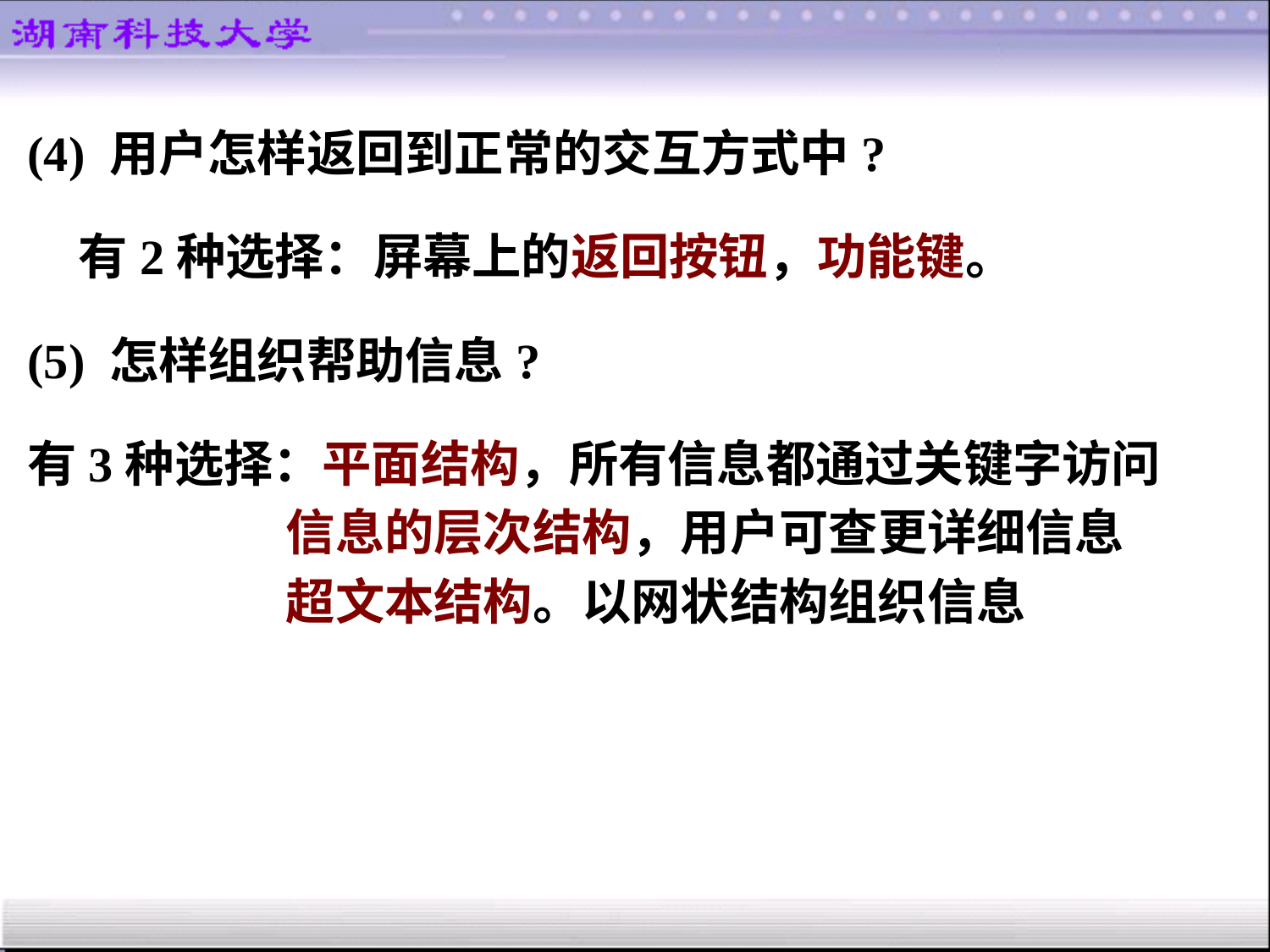

(4) 用户怎样返回到正常的交互方式中?

(5) 怎样组织帮助信息?

有2种选择：屏幕上的返回按钮，功能键。
有3种选择：平面结构，所有信息都通过关键字访问
                      信息的层次结构，用户可查更详细信息
                      超文本结构。以网状结构组织信息